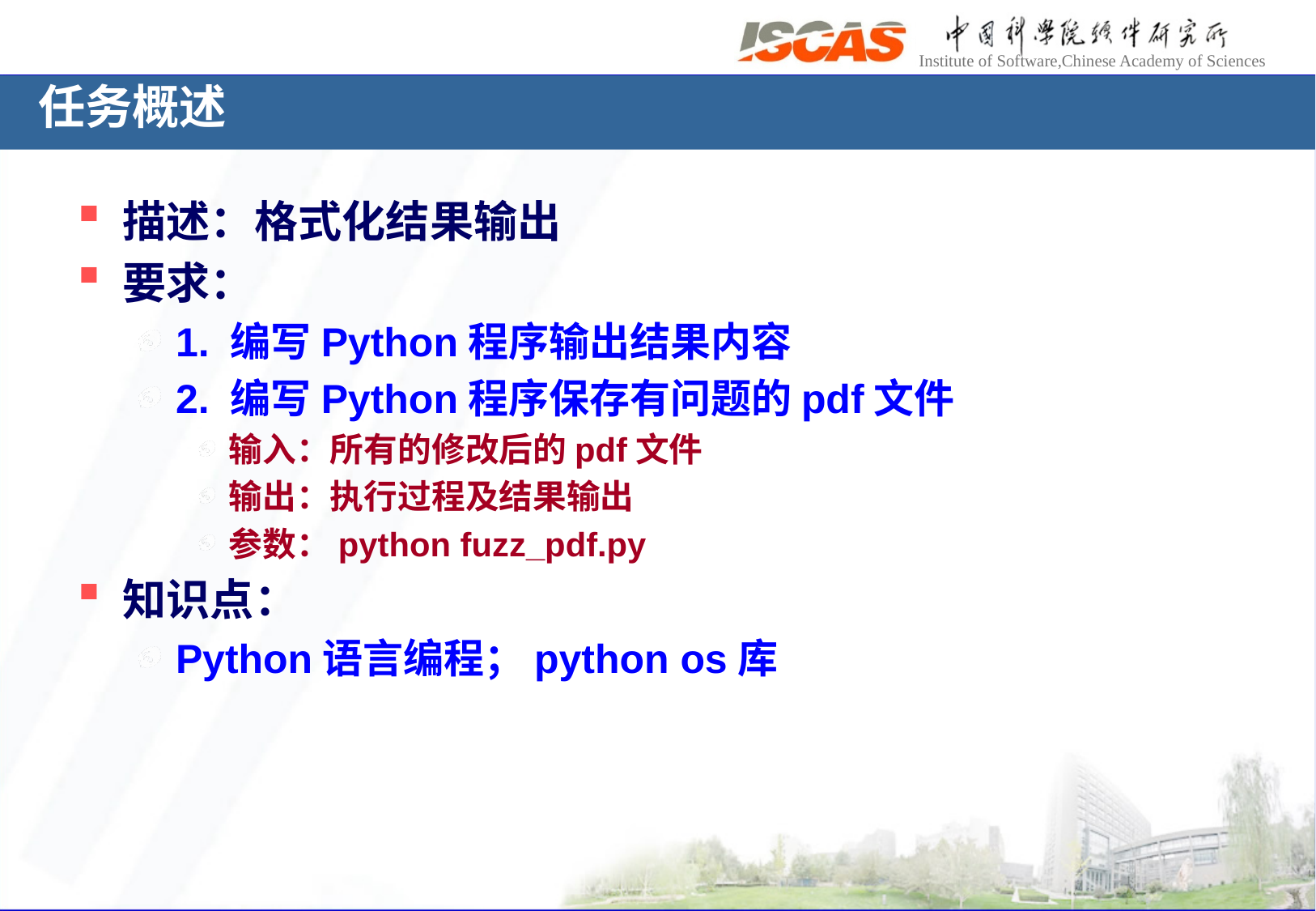

# 任务概述
描述：格式化结果输出
要求：
1. 编写Python程序输出结果内容
2. 编写Python程序保存有问题的pdf文件
输入：所有的修改后的pdf文件
输出：执行过程及结果输出
参数：python fuzz_pdf.py
知识点：
Python语言编程；python os库